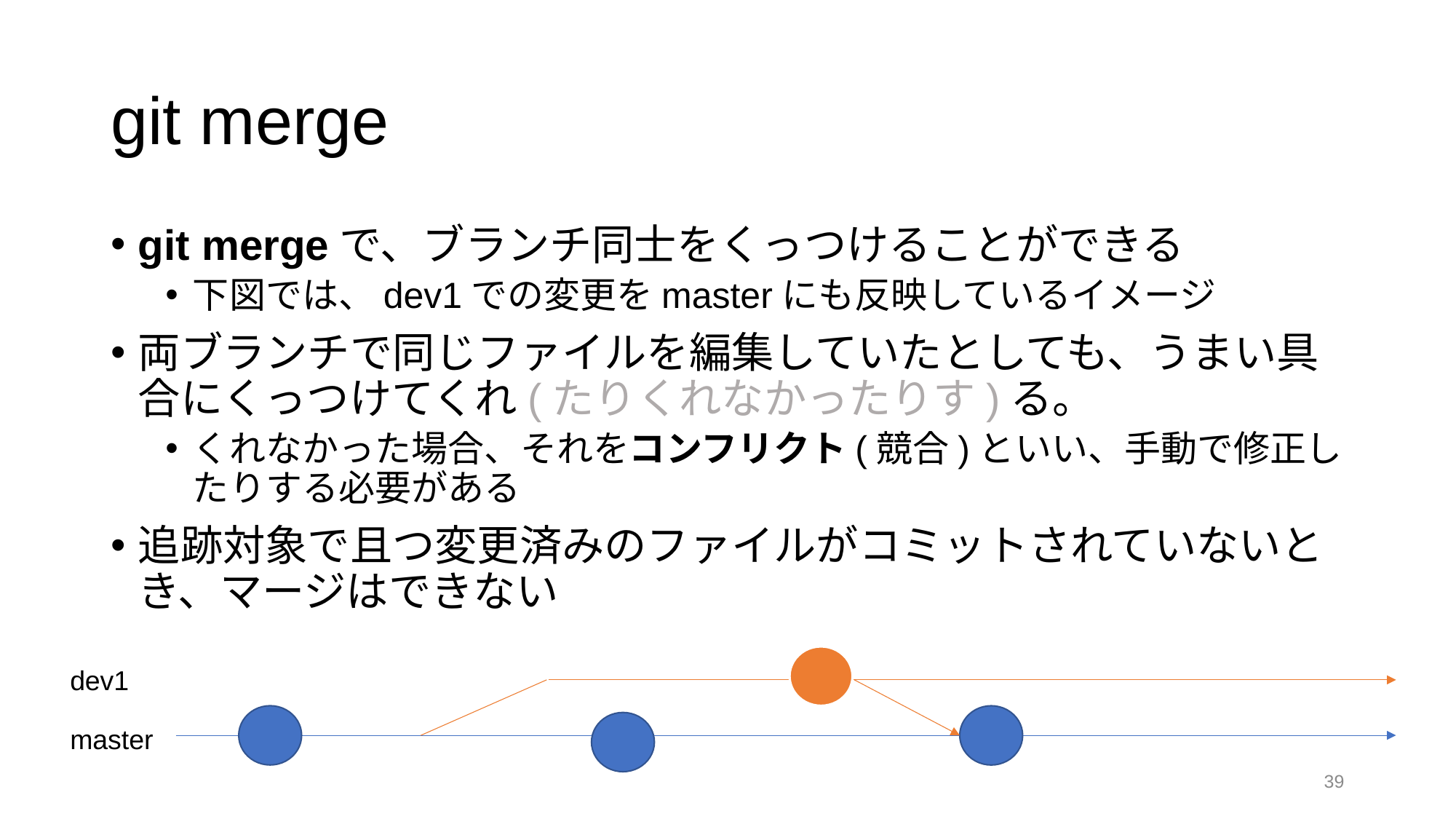

# git merge
git mergeで、ブランチ同士をくっつけることができる
下図では、dev1での変更をmasterにも反映しているイメージ
両ブランチで同じファイルを編集していたとしても、うまい具合にくっつけてくれ(たりくれなかったりす)る。
くれなかった場合、それをコンフリクト(競合)といい、手動で修正したりする必要がある
追跡対象で且つ変更済みのファイルがコミットされていないとき、マージはできない

dev1

master

39